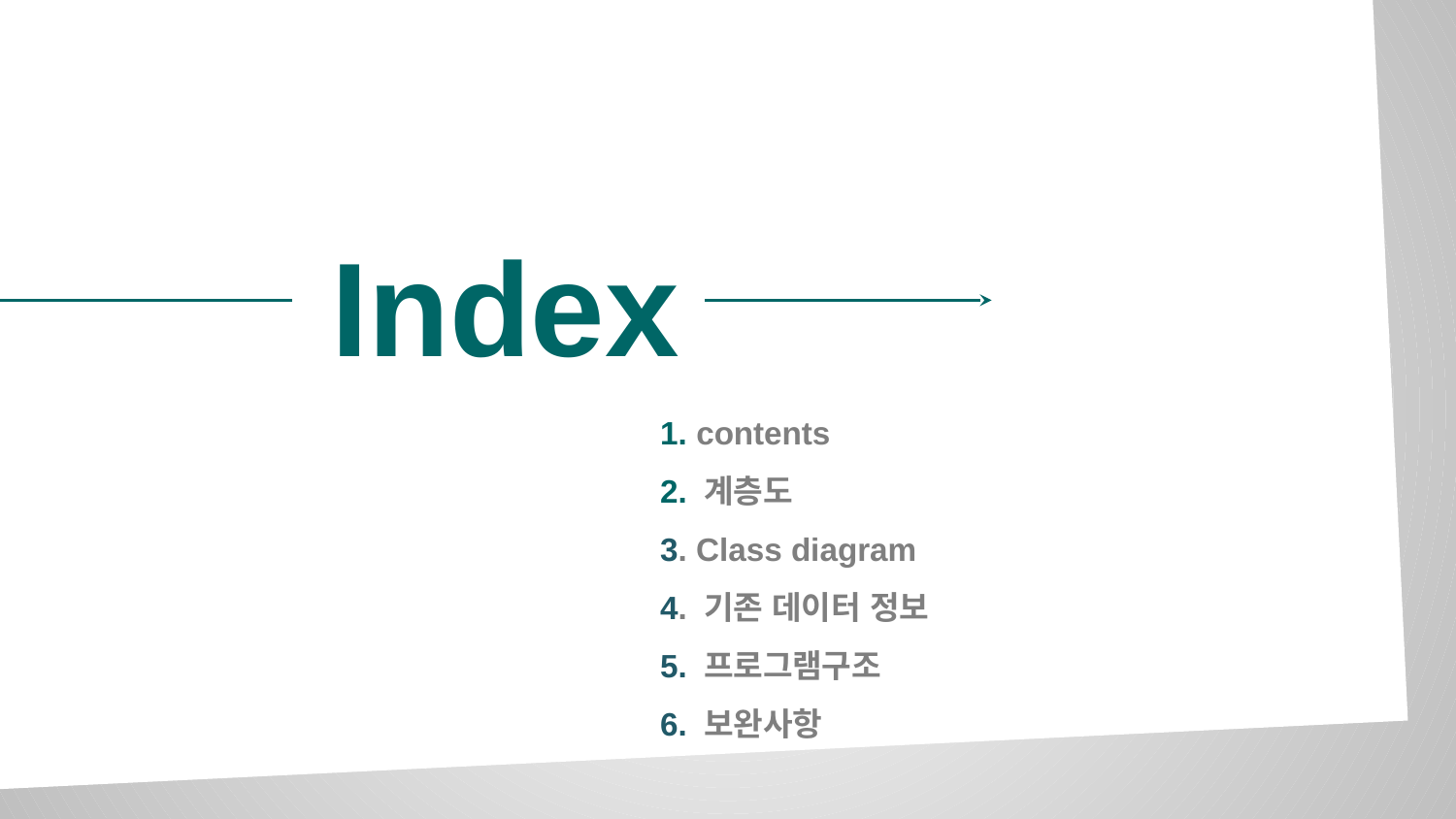

Index
1. contents
2. 계층도
3. Class diagram
4. 기존 데이터 정보
5. 프로그램구조
6. 보완사항